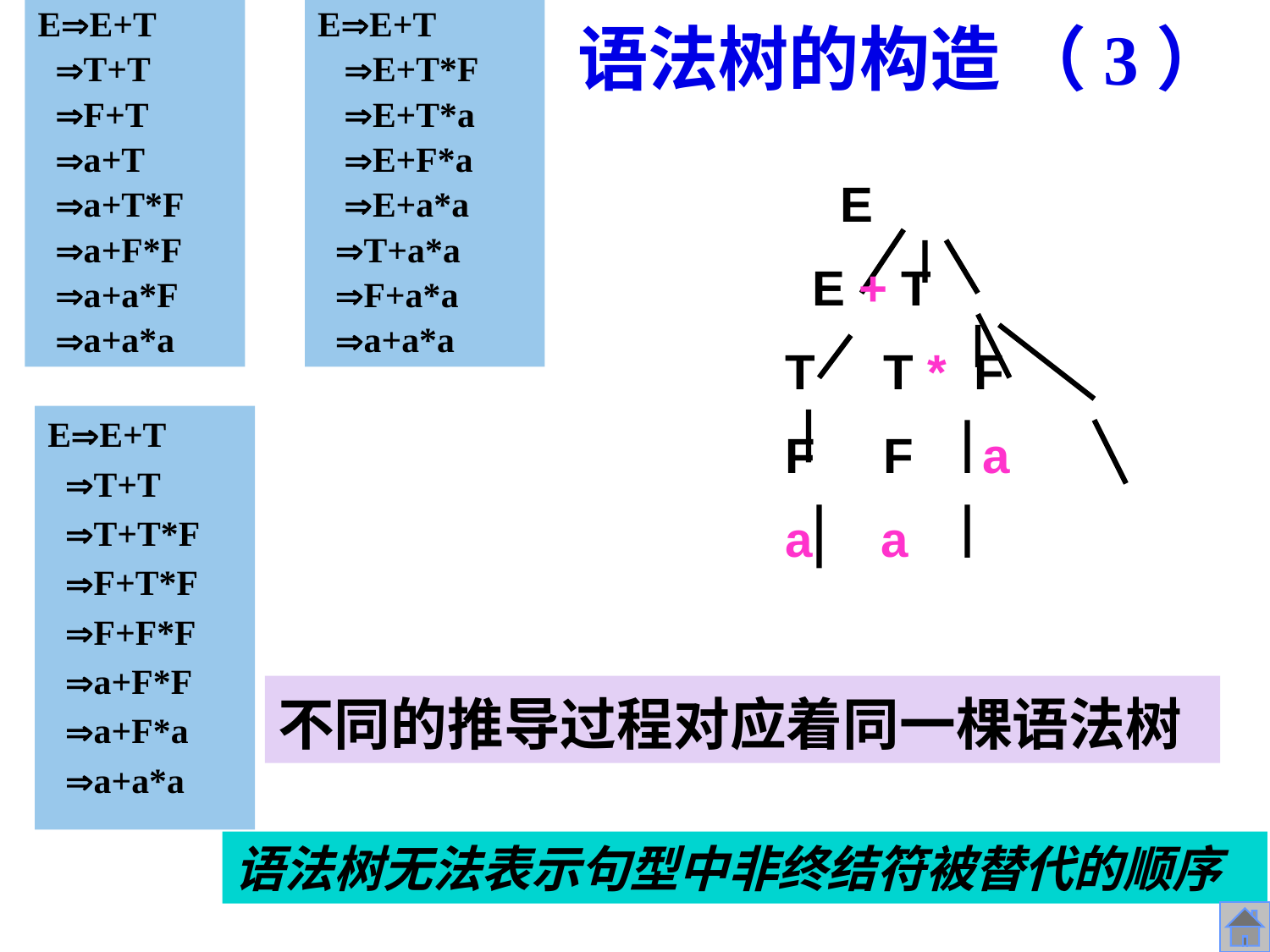

E⇒E+T
  ⇒T+T
  ⇒F+T
  ⇒a+T
  ⇒a+T*F
  ⇒a+F*F
  ⇒a+a*F
  ⇒a+a*a
E⇒E+T
   ⇒E+T*F
   ⇒E+T*a
   ⇒E+F*a
   ⇒E+a*a
  ⇒T+a*a
  ⇒F+a*a
  ⇒a+a*a
语法树的构造 （3）
      E
    E + T
  T     T *  F
  F     F     a
  a     a

E⇒E+T
  ⇒T+T
  ⇒T+T*F
  ⇒F+T*F
  ⇒F+F*F
  ⇒a+F*F
  ⇒a+F*a
  ⇒a+a*a
不同的推导过程对应着同一棵语法树
语法树无法表示句型中非终结符被替代的顺序